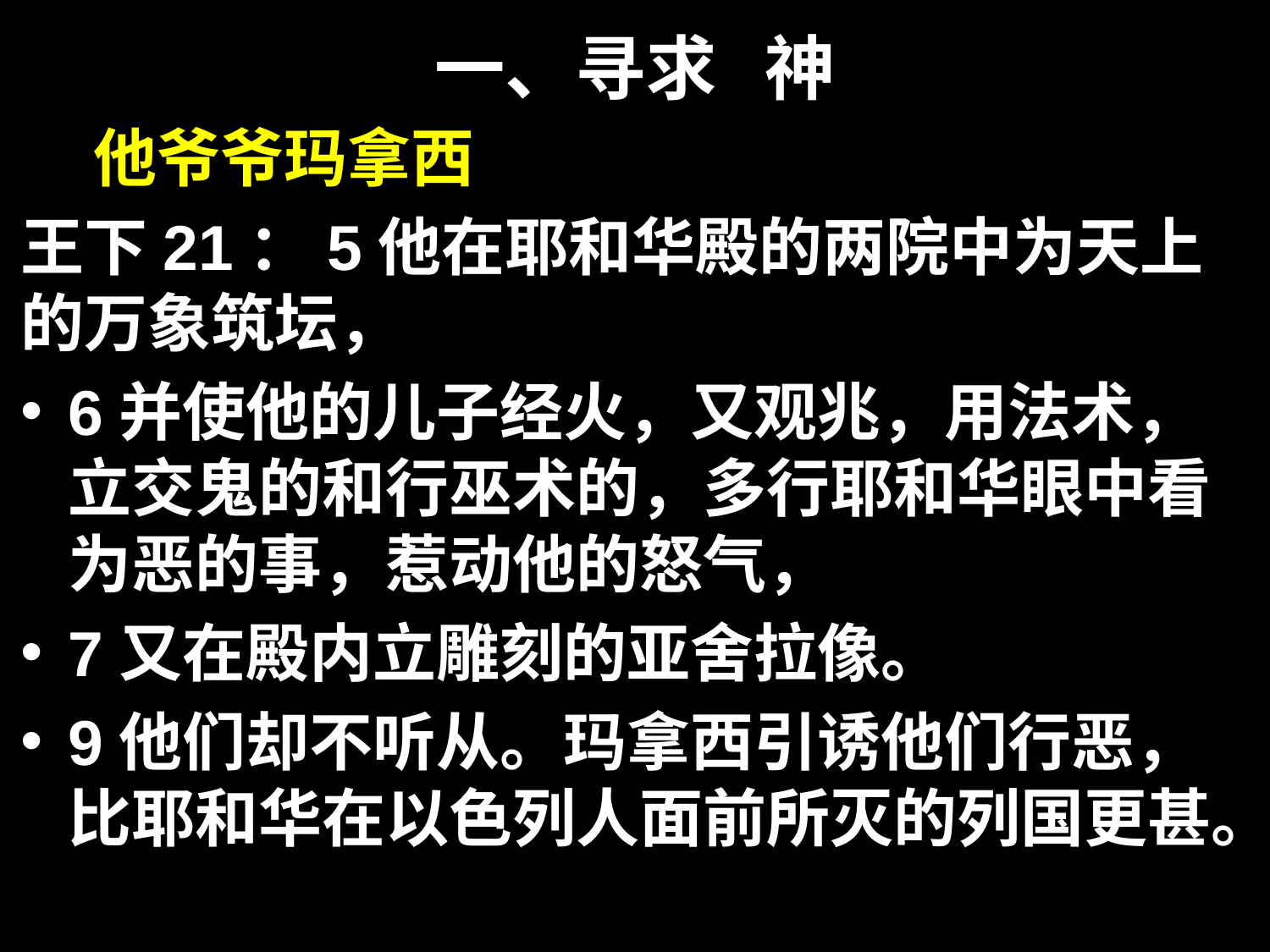

# 一、寻求   神
    他爷爷玛拿西
王下21：5他在耶和华殿的两院中为天上的万象筑坛，
6并使他的儿子经火，又观兆，用法术，立交鬼的和行巫术的，多行耶和华眼中看为恶的事，惹动他的怒气，
7又在殿内立雕刻的亚舍拉像。
9他们却不听从。玛拿西引诱他们行恶，比耶和华在以色列人面前所灭的列国更甚。

7